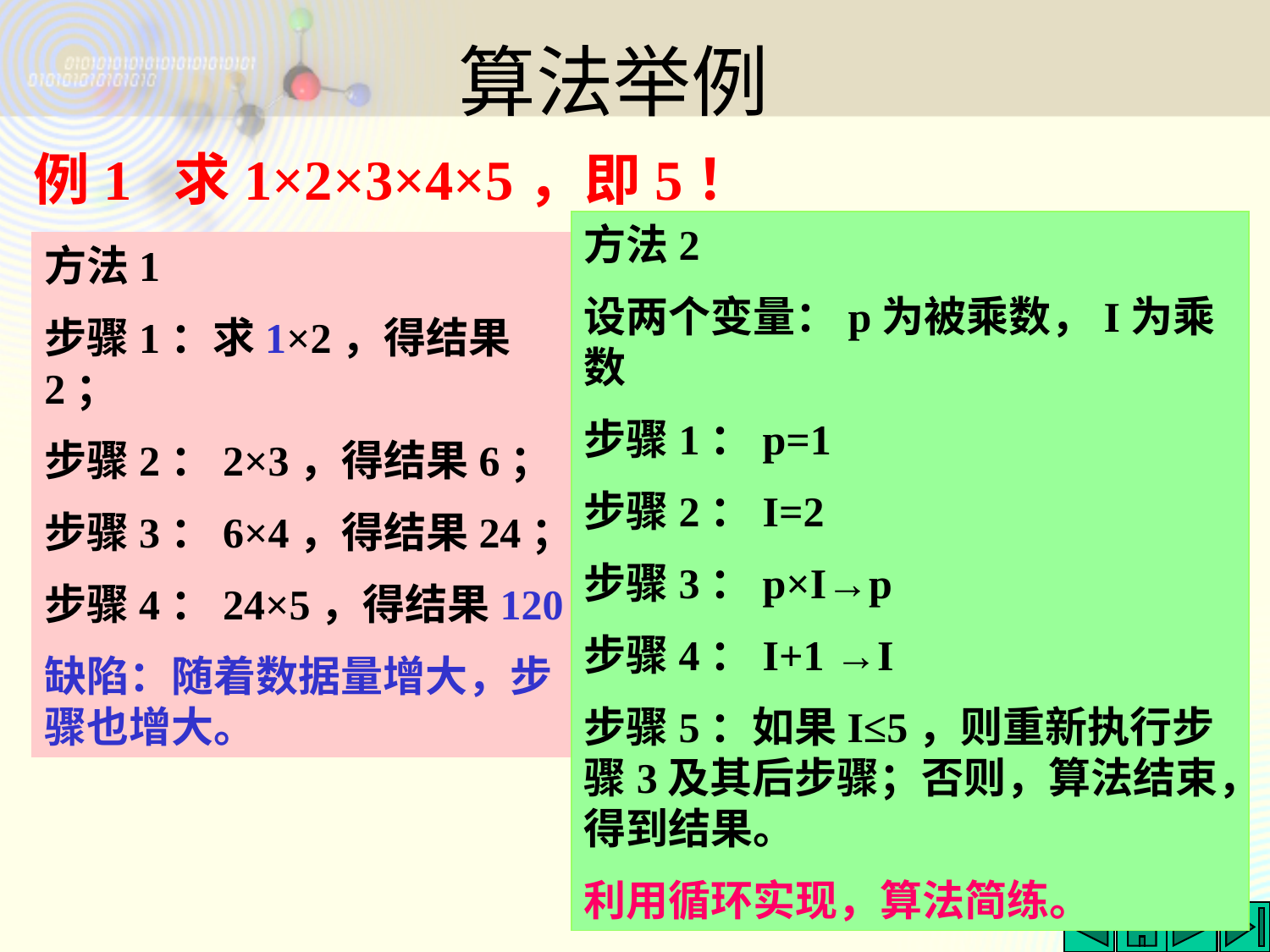

# 算法举例
例1  求1×2×3×4×5，即5！
方法2
设两个变量：p为被乘数，I为乘数
步骤1：p=1
步骤2：I=2
步骤3：p×I→p
步骤4：I+1 →I
步骤5：如果I≤5，则重新执行步骤3及其后步骤；否则，算法结束，得到结果。
利用循环实现，算法简练。
方法1
步骤1：求1×2，得结果2；
步骤2：2×3，得结果6；
步骤3：6×4，得结果24；
步骤4：24×5，得结果120
缺陷：随着数据量增大，步骤也增大。